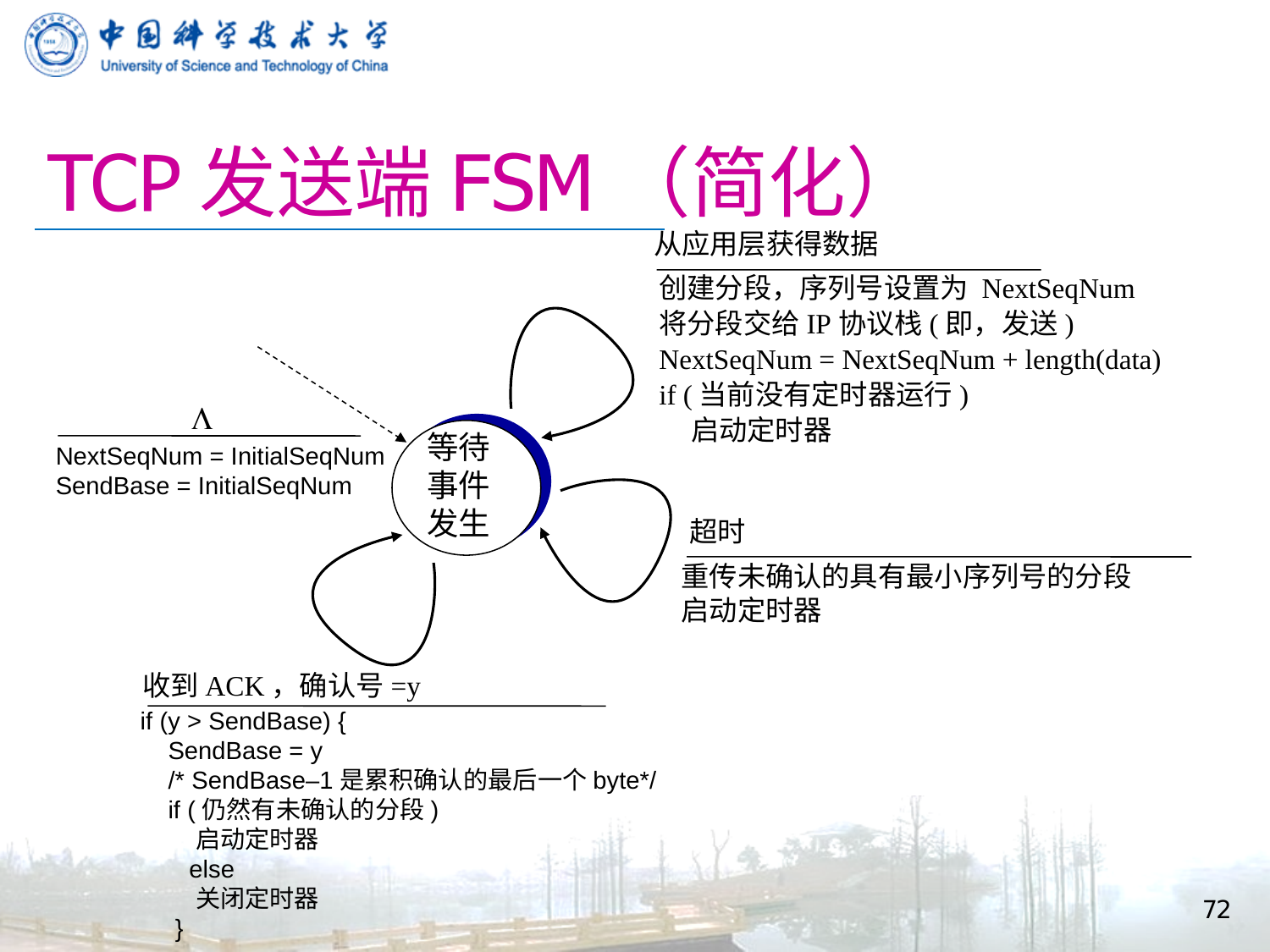

# TCP发送端FSM（简化）
从应用层获得数据
创建分段，序列号设置为 NextSeqNum
将分段交给IP协议栈(即，发送)
NextSeqNum = NextSeqNum + length(data)
if (当前没有定时器运行)
    启动定时器

Λ

等待
事件
发生
NextSeqNum = InitialSeqNum
SendBase = InitialSeqNum

超时
重传未确认的具有最小序列号的分段
启动定时器

收到ACK，确认号=y
if (y > SendBase) {
    SendBase = y
    /* SendBase–1是累积确认的最后一个byte*/
    if (仍然有未确认的分段)
         启动定时器
       else
         关闭定时器
     }

72